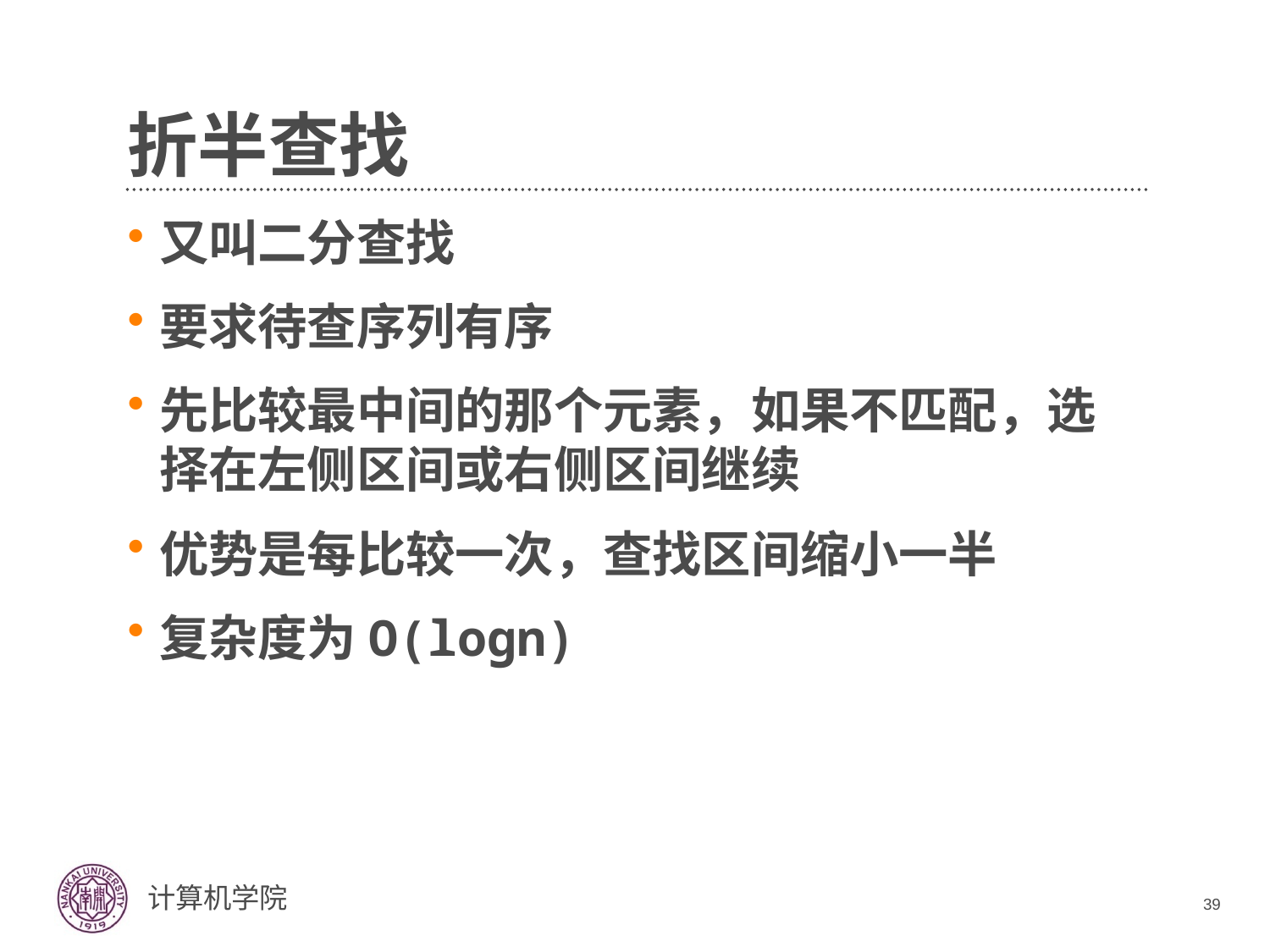

# 折半查找
又叫二分查找
要求待查序列有序
先比较最中间的那个元素，如果不匹配，选择在左侧区间或右侧区间继续
优势是每比较一次，查找区间缩小一半
复杂度为O(logn)
39